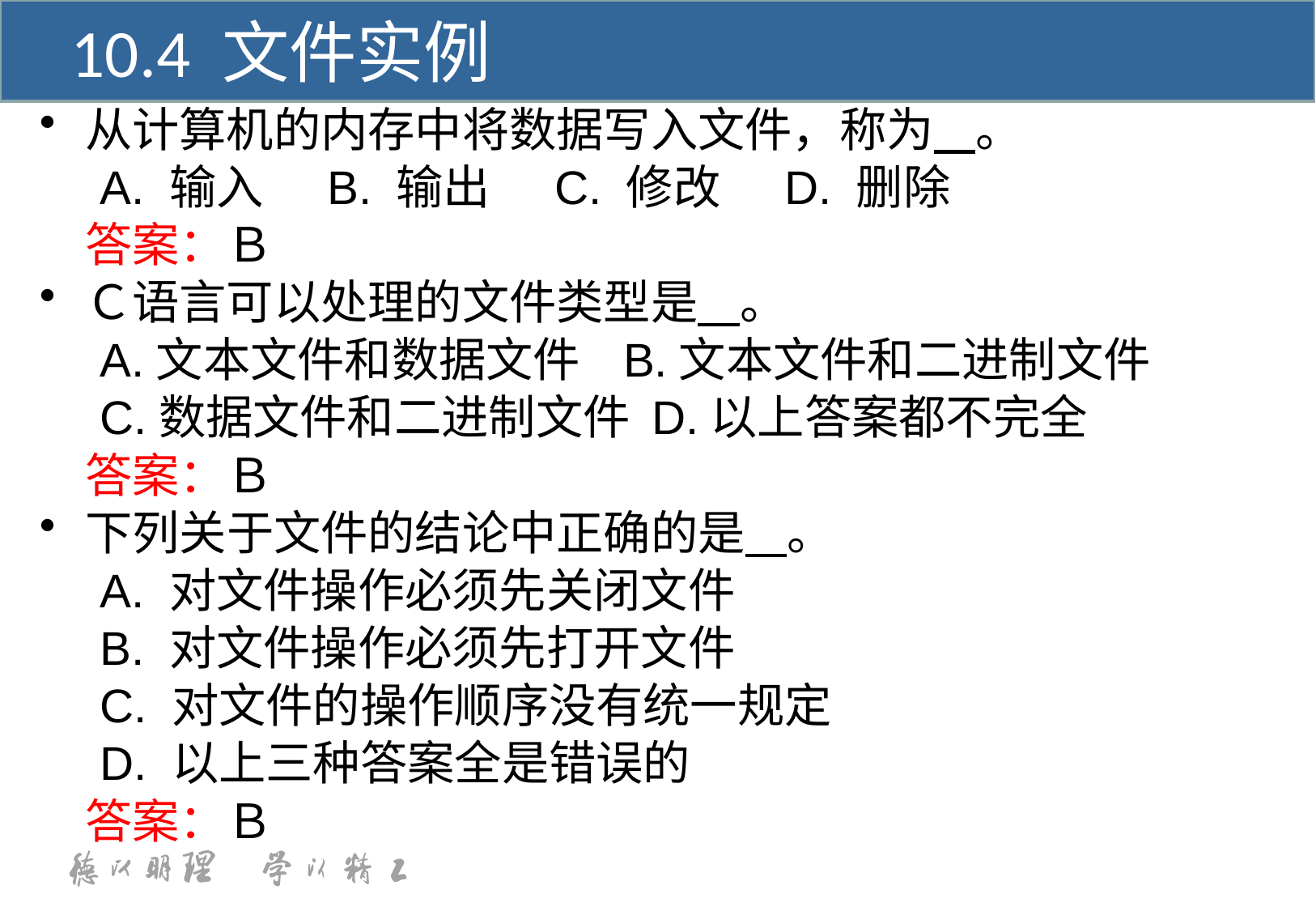

10.4 文件实例
从计算机的内存中将数据写入文件，称为    。
A. 输入     B. 输出     C. 修改     D. 删除
	答案：Ｂ
Ｃ语言可以处理的文件类型是    。
A.文本文件和数据文件   B.文本文件和二进制文件
C.数据文件和二进制文件 D.以上答案都不完全
	答案：Ｂ
下列关于文件的结论中正确的是    。
A. 对文件操作必须先关闭文件
B. 对文件操作必须先打开文件
C. 对文件的操作顺序没有统一规定
D. 以上三种答案全是错误的
	答案：Ｂ